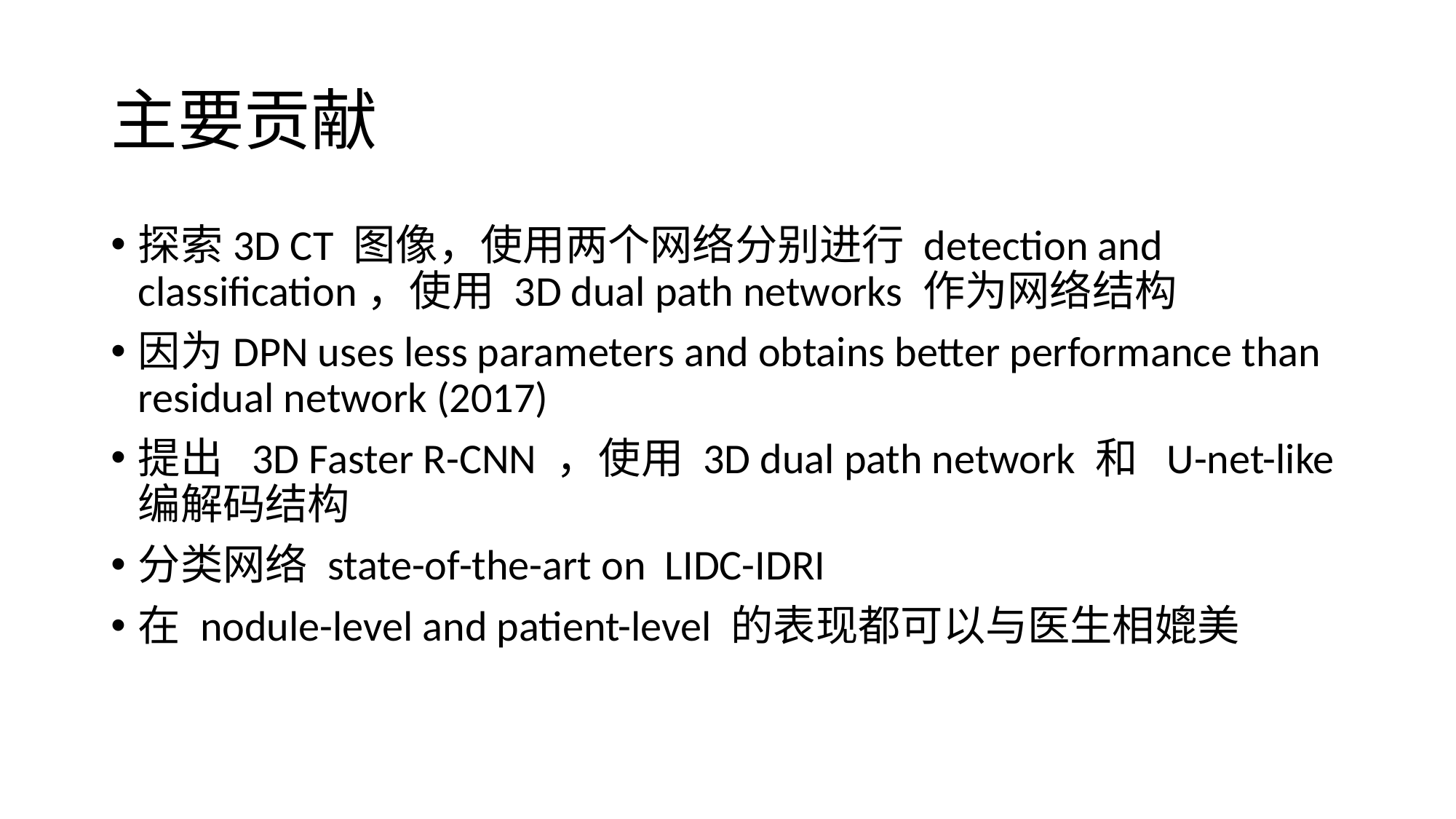

# 主要贡献
探索3D CT 图像，使用两个网络分别进行 detection and classiﬁcation，使用 3D dual path networks 作为网络结构
因为DPN uses less parameters and obtains better performance than residual network (2017)
提出  3D Faster R-CNN ，使用 3D dual path network 和  U-net-like 编解码结构
分类网络 state-of-the-art on  LIDC-IDRI
在 nodule-level and patient-level 的表现都可以与医生相媲美